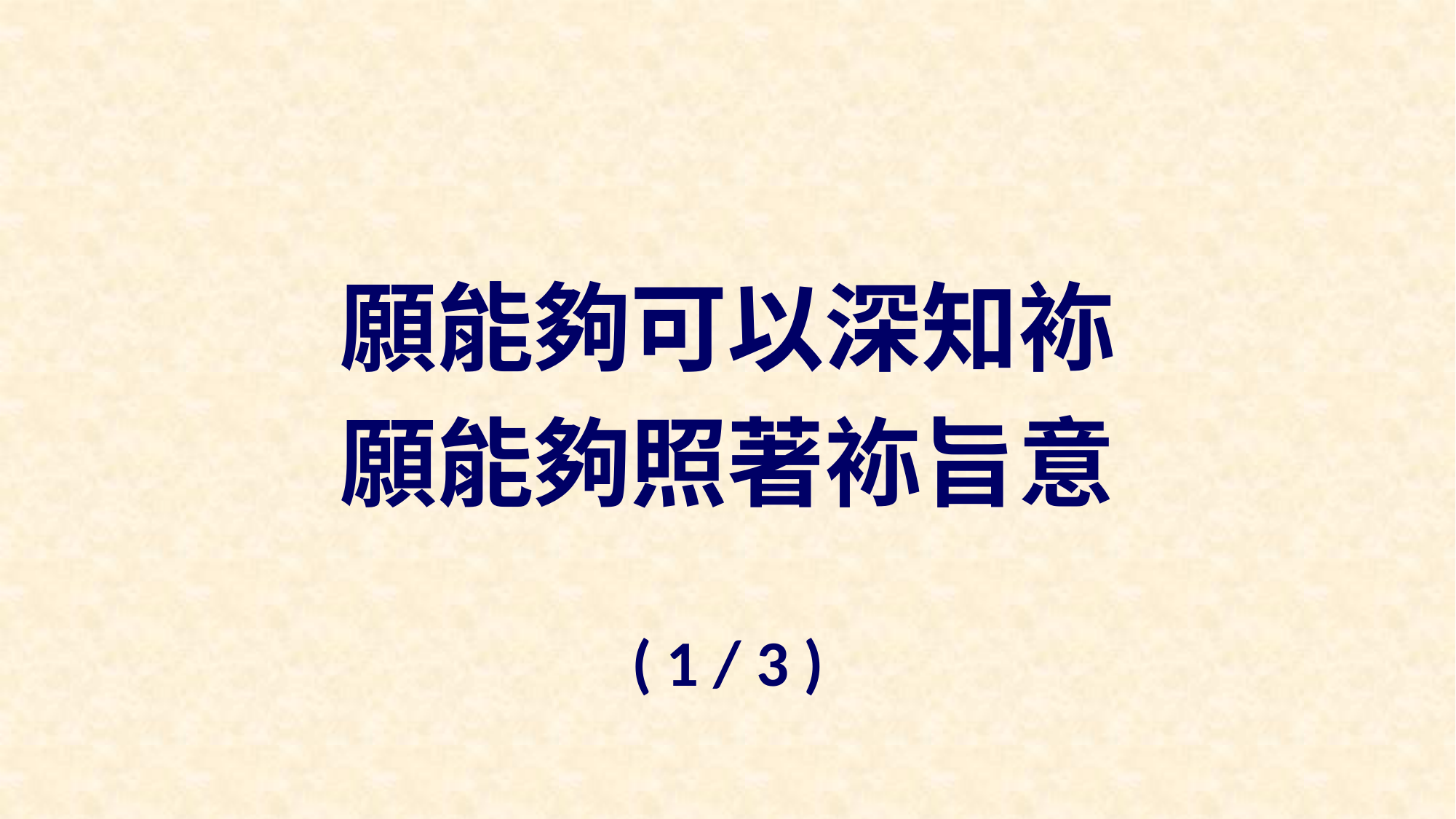

願能夠可以深知袮
願能夠照著袮旨意
( 1 / 3 )